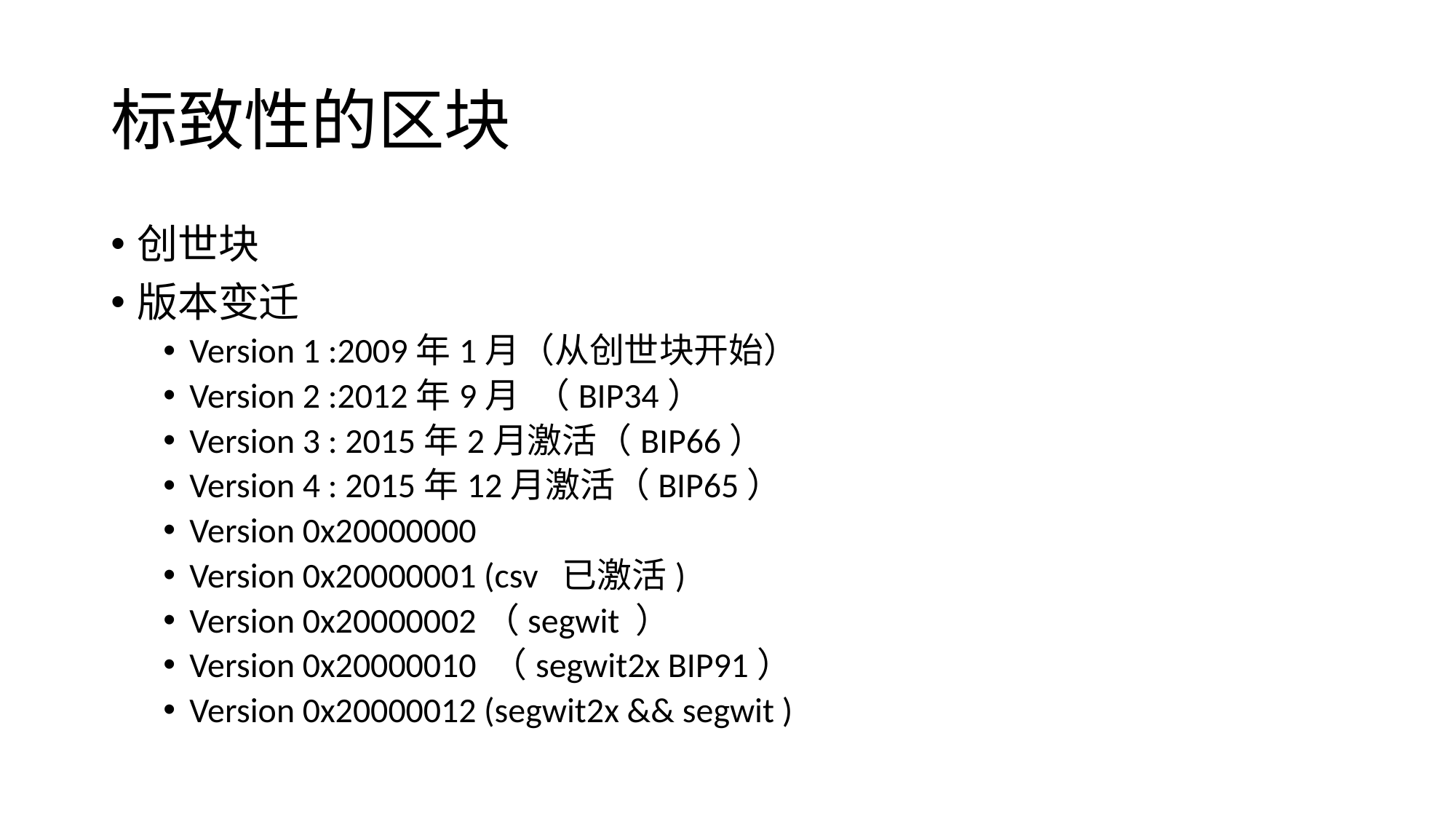

# 标致性的区块
创世块
版本变迁
Version 1 :2009年1月（从创世块开始）
Version 2 :2012年9月  （BIP34）
Version 3 : 2015年2月激活（BIP66）
Version 4 : 2015年12月激活（BIP65）
Version 0x20000000
Version 0x20000001 (csv  已激活)
Version 0x20000002（segwit ）
Version 0x20000010 （segwit2x BIP91）
Version 0x20000012 (segwit2x && segwit )